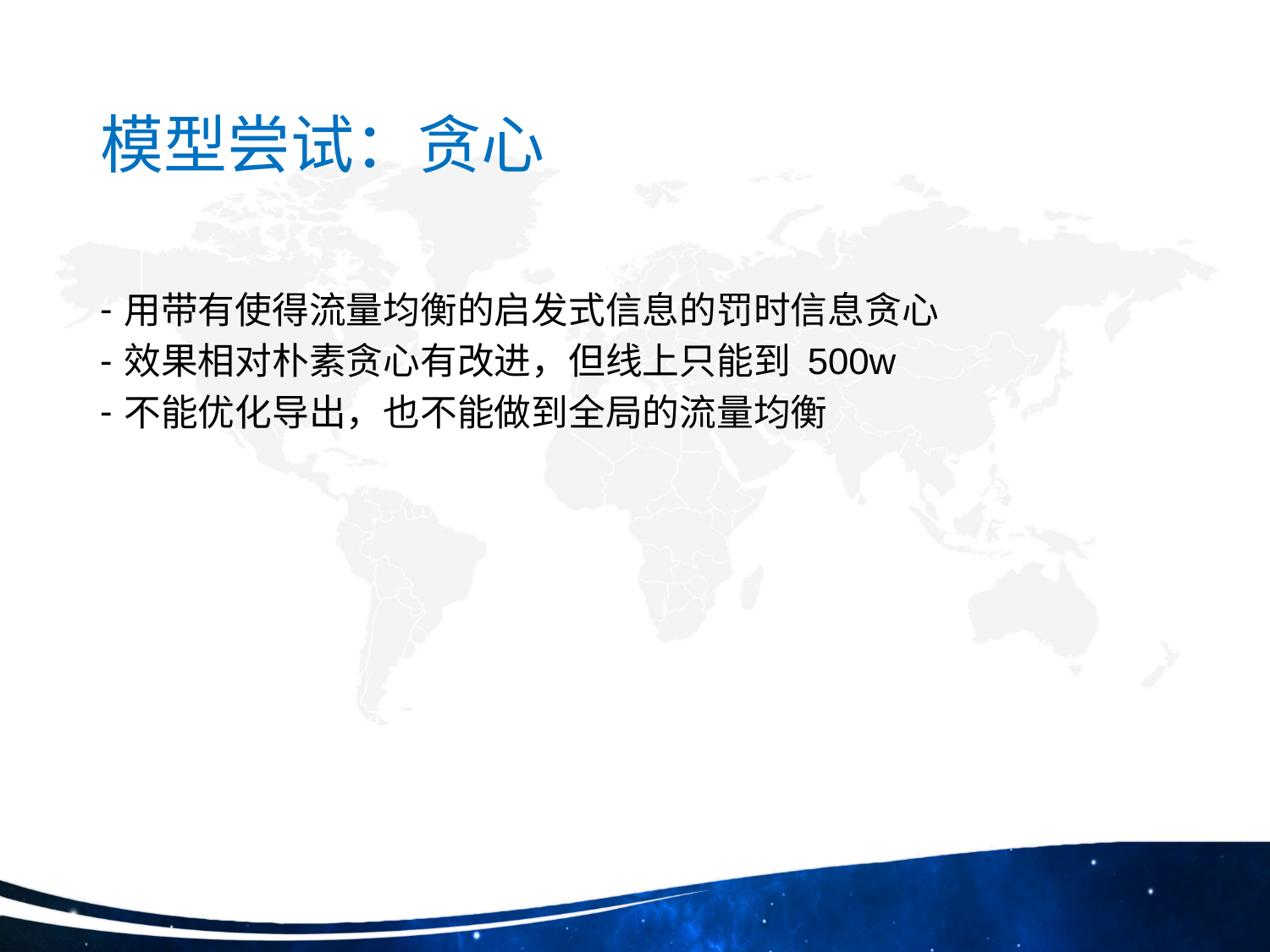

# 模型尝试：贪心
用带有使得流量均衡的启发式信息的罚时信息贪心
效果相对朴素贪心有改进，但线上只能到 500w
不能优化导出，也不能做到全局的流量均衡